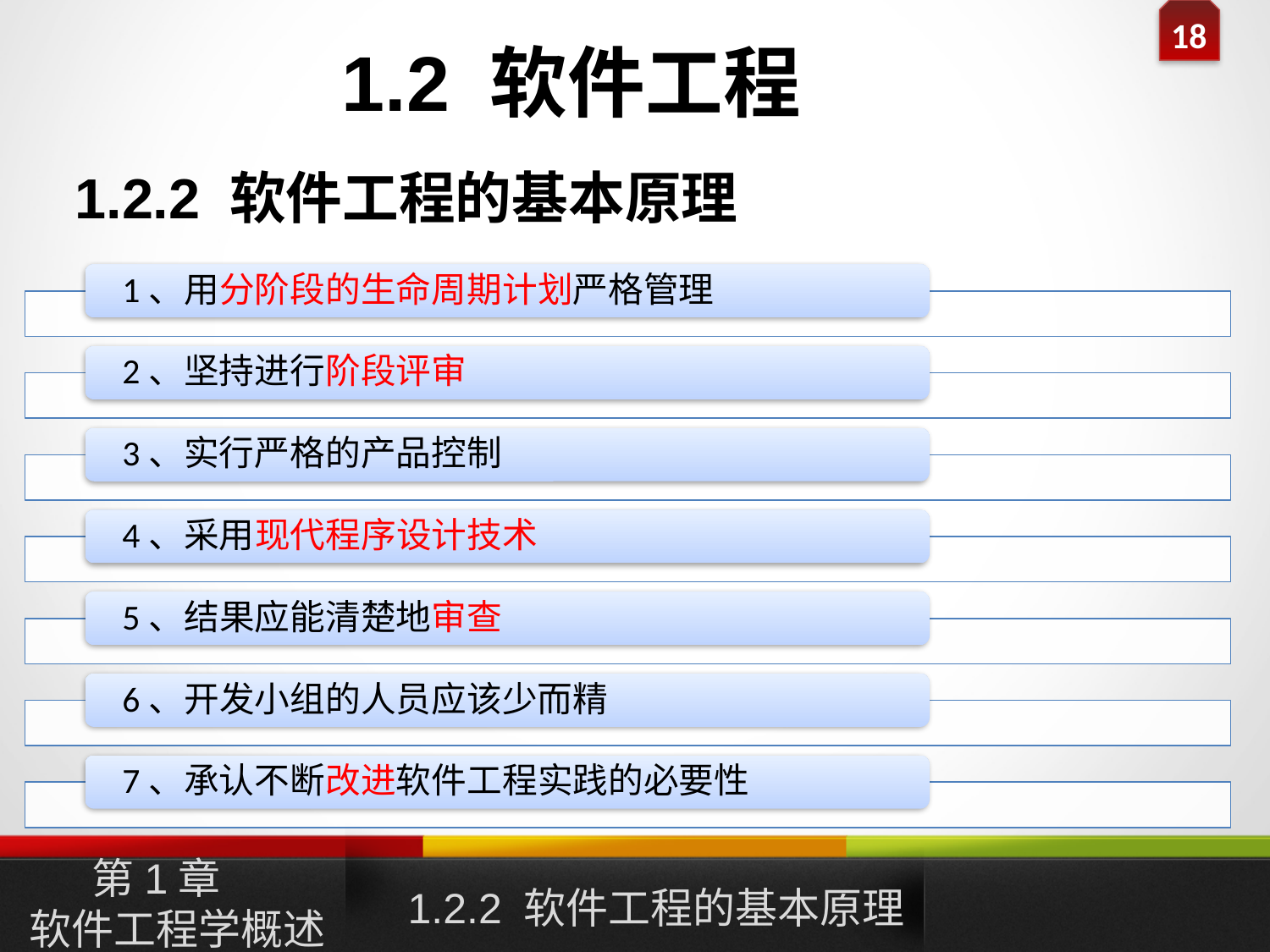

1.2 软件工程
1.2.2 软件工程的基本原理
1、用分阶段的生命周期计划严格管理
2、坚持进行阶段评审
3、实行严格的产品控制
4、采用现代程序设计技术
5、结果应能清楚地审查
6、开发小组的人员应该少而精
7、承认不断改进软件工程实践的必要性
1.2.2 软件工程的基本原理